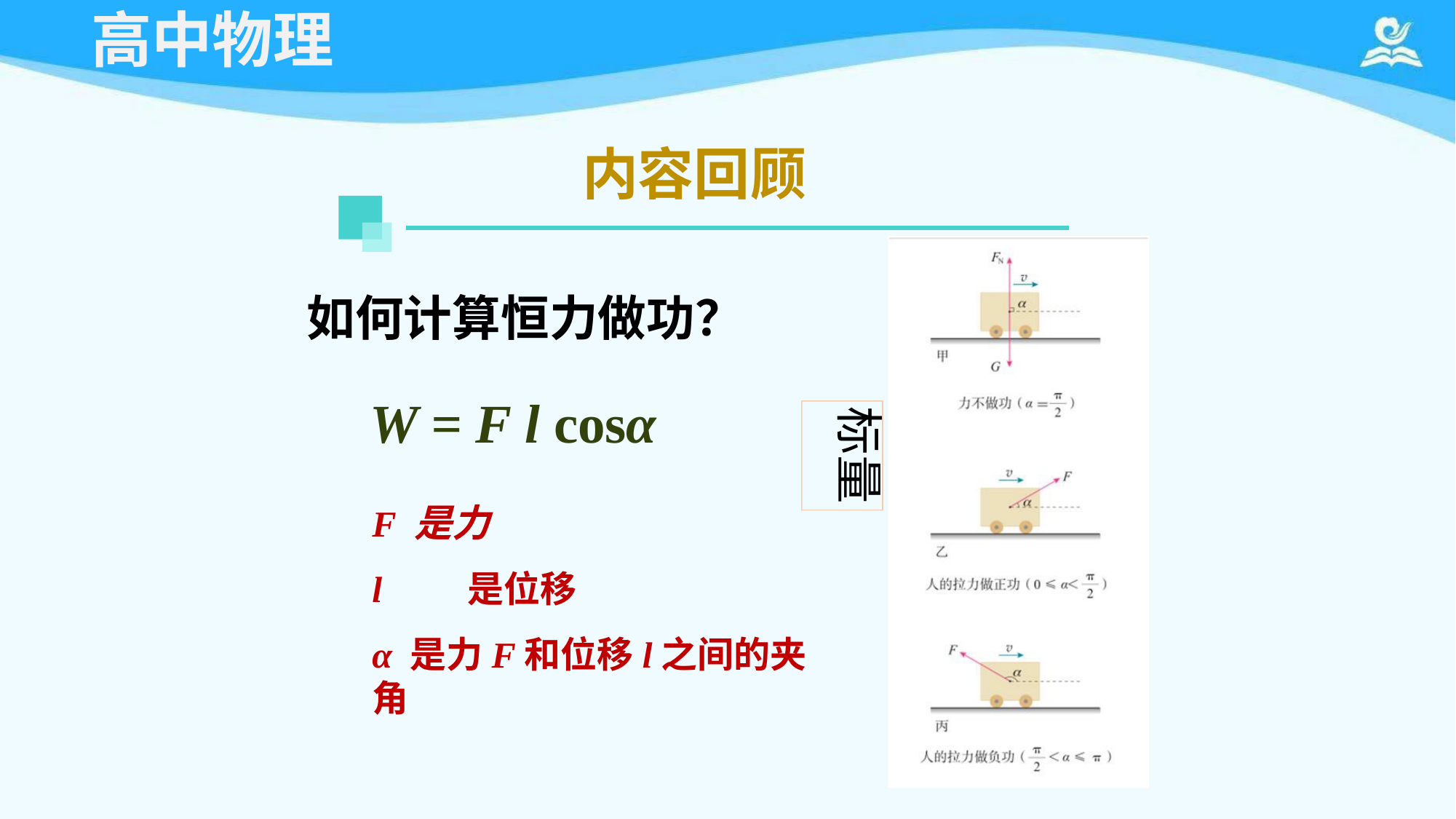

# 高中物理
内容回顾

如何计算恒力做功？
W = F l cosα
F 是力
l	是位移
α 是力F和位移l之间的夹角

标量